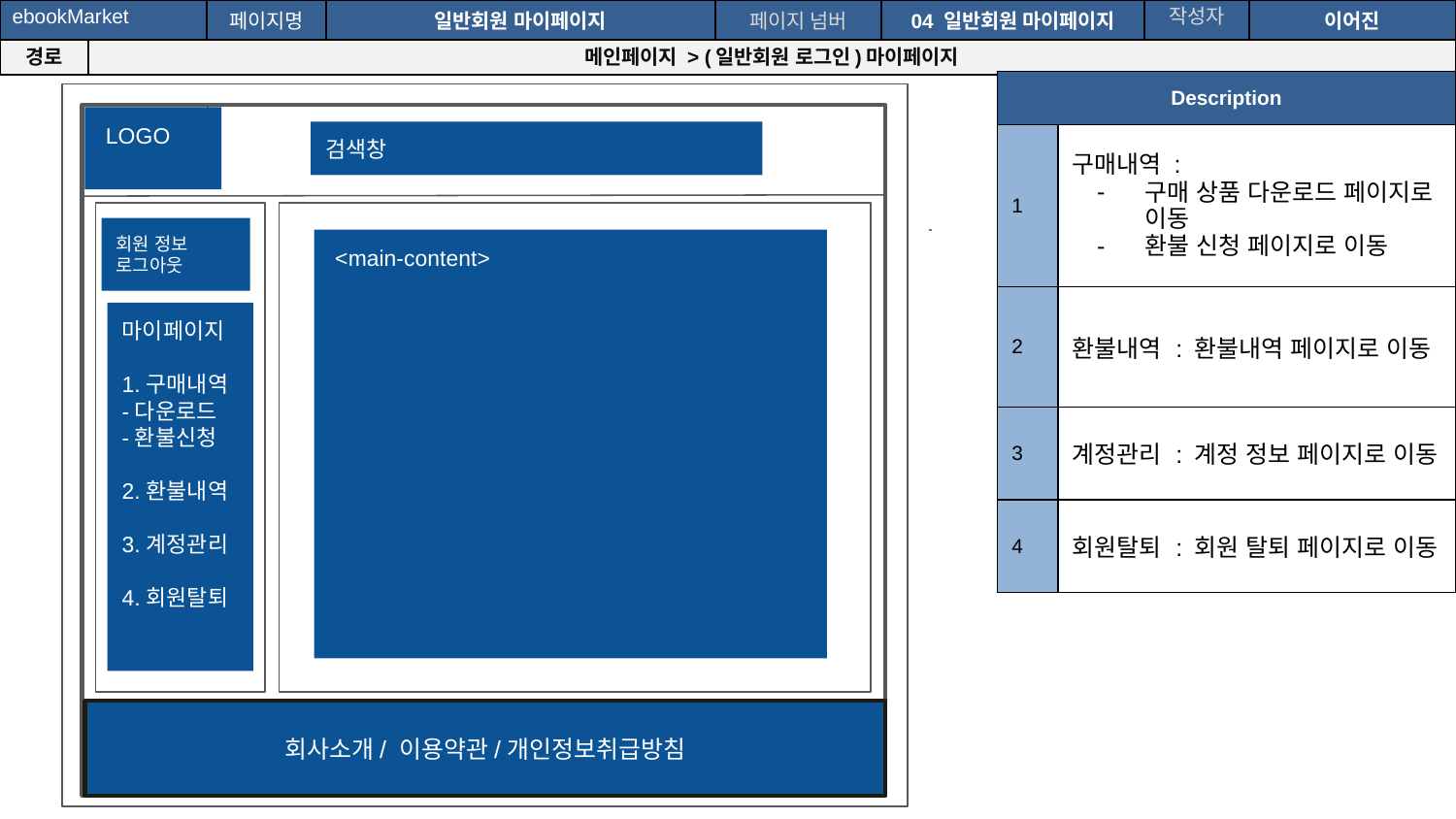

| ebookMarket |  | 페이지명 | 일반회원 마이페이지 | 페이지 넘버 | 04 일반회원 마이페이지 | 작성자 | 이어진 |
| --- | --- | --- | --- | --- | --- | --- | --- |
| 경로 | 메인페이지 > (일반회원 로그인)마이페이지 |  |  |  |  |  |  |
| Description |  |
| --- | --- |
| 1 | 구매내역 : 구매 상품 다운로드 페이지로 이동 환불 신청 페이지로 이동 |
| 2 | 환불내역 : 환불내역 페이지로 이동 |
| 3 | 계정관리 : 계정 정보 페이지로 이동 |
| 4 | 회원탈퇴 : 회원 탈퇴 페이지로 이동 |

 LOGO

검색창

회원 정보
로그아웃
 <main-content>

마이페이지

1.구매내역
-다운로드
-환불신청

2.환불내역

3.계정관리

4.회원탈퇴

회사소개/ 이용약관/개인정보취급방침